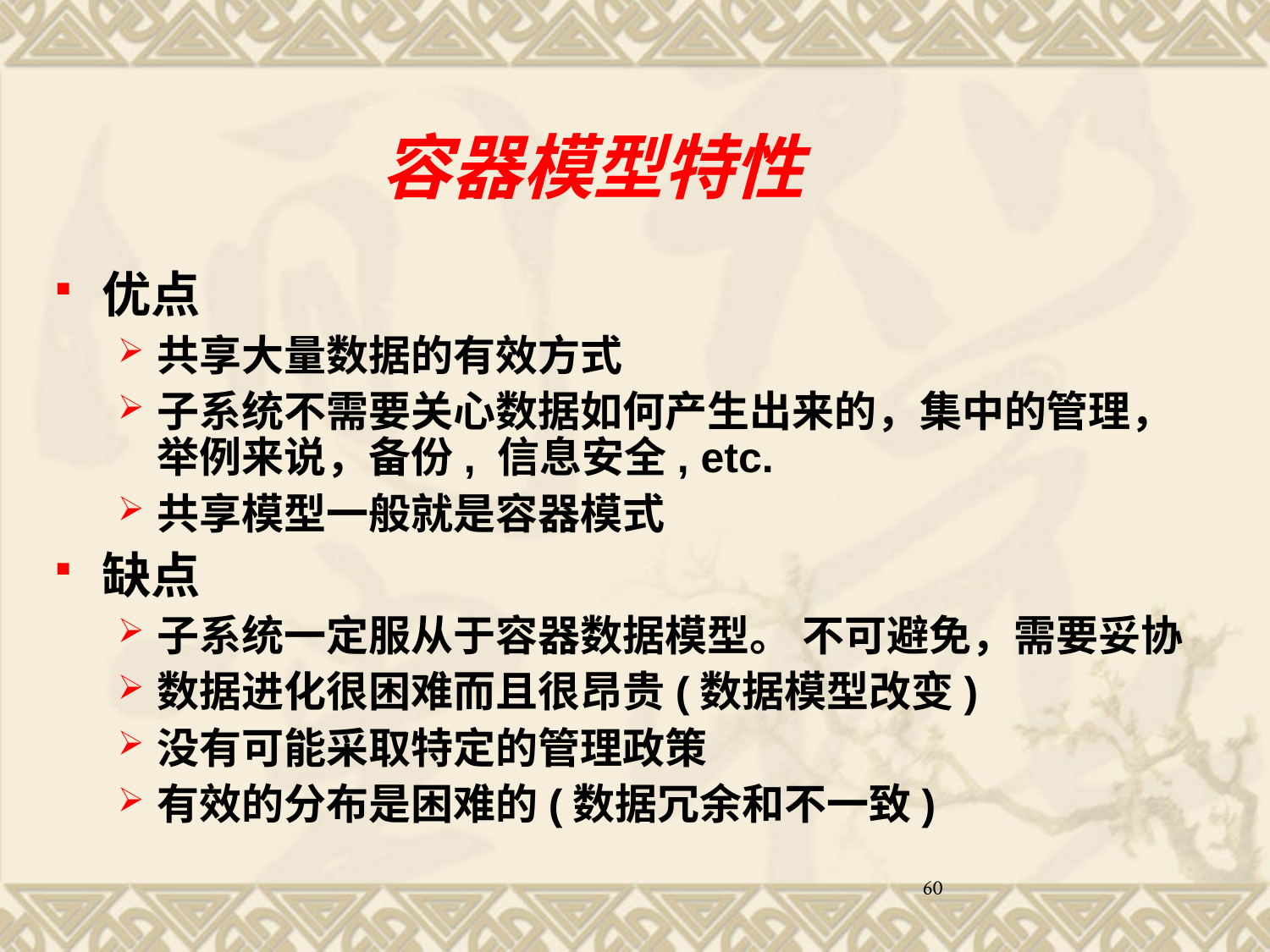

容器模型特性
优点
共享大量数据的有效方式
子系统不需要关心数据如何产生出来的，集中的管理，举例来说，备份, 信息安全, etc.
共享模型一般就是容器模式
缺点
子系统一定服从于容器数据模型。 不可避免，需要妥协
数据进化很困难而且很昂贵(数据模型改变)
没有可能采取特定的管理政策
有效的分布是困难的(数据冗余和不一致)
60